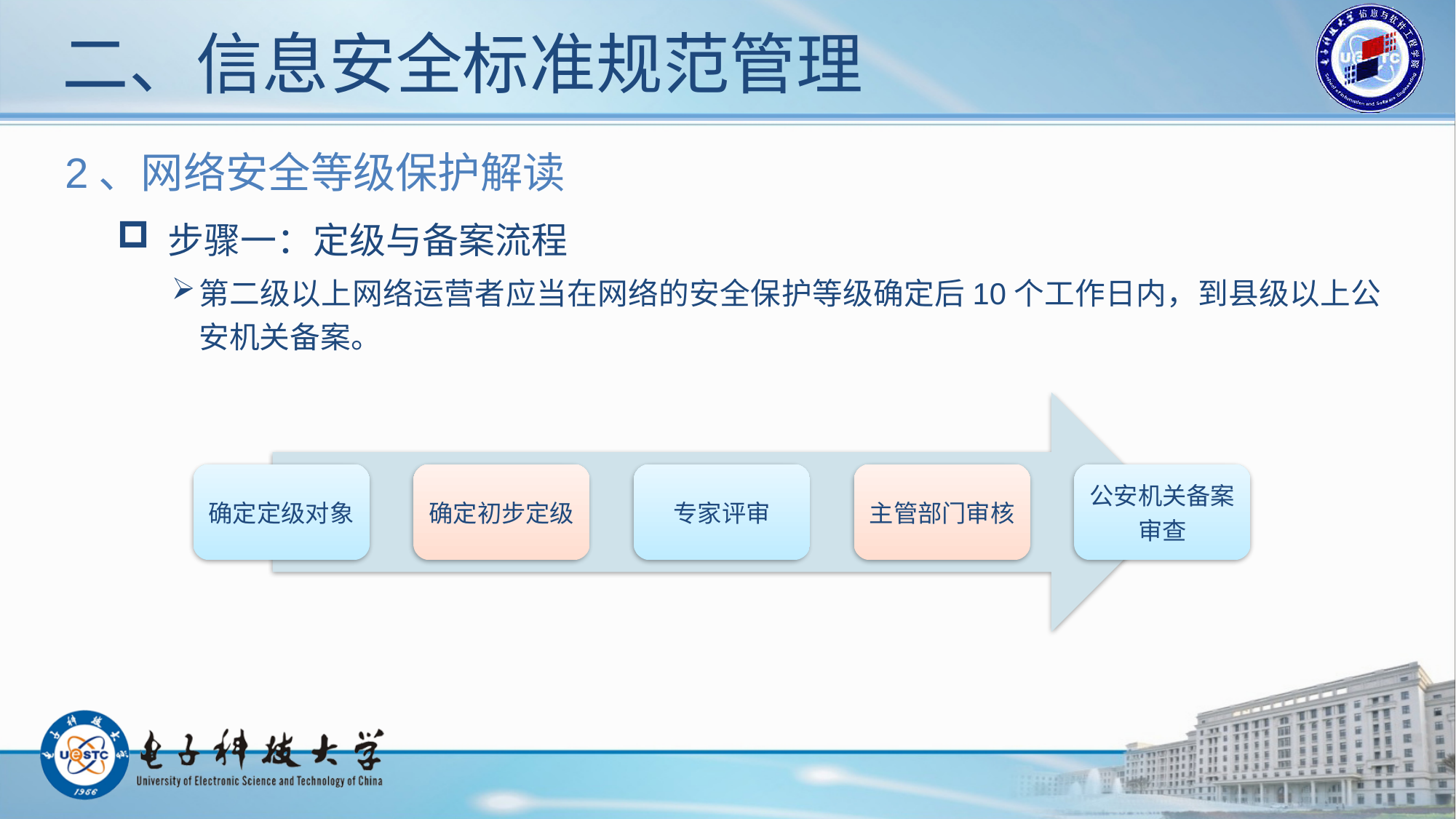

# 二、信息安全标准规范管理
2、网络安全等级保护解读
 步骤一：定级与备案流程
第二级以上网络运营者应当在网络的安全保护等级确定后10个工作日内，到县级以上公安机关备案。
确定定级对象
确定初步定级
专家评审
公安机关备案审查
主管部门审核